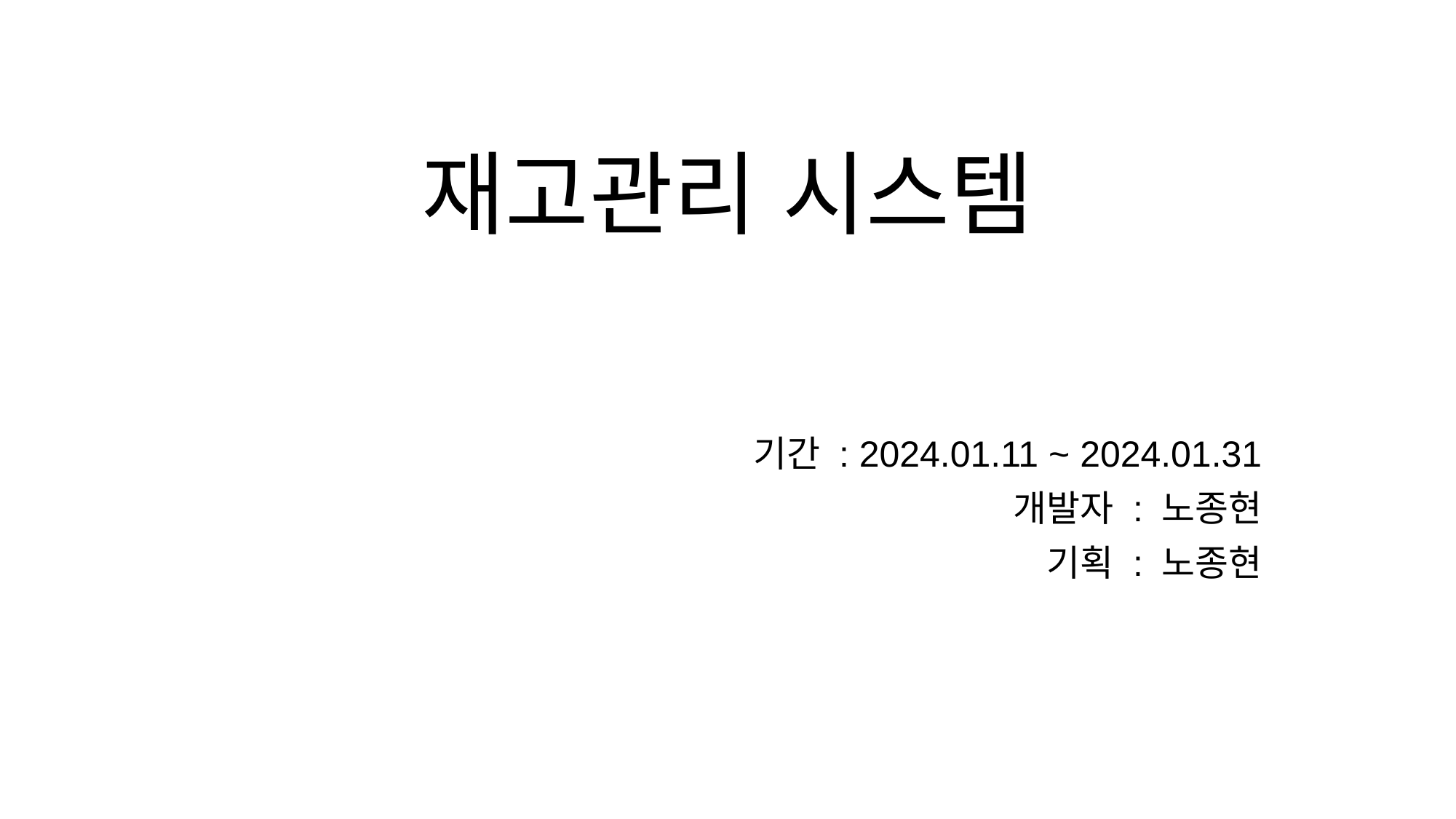

# 재고관리 시스템
기간 : 2024.01.11 ~ 2024.01.31
개발자 : 노종현
기획 : 노종현